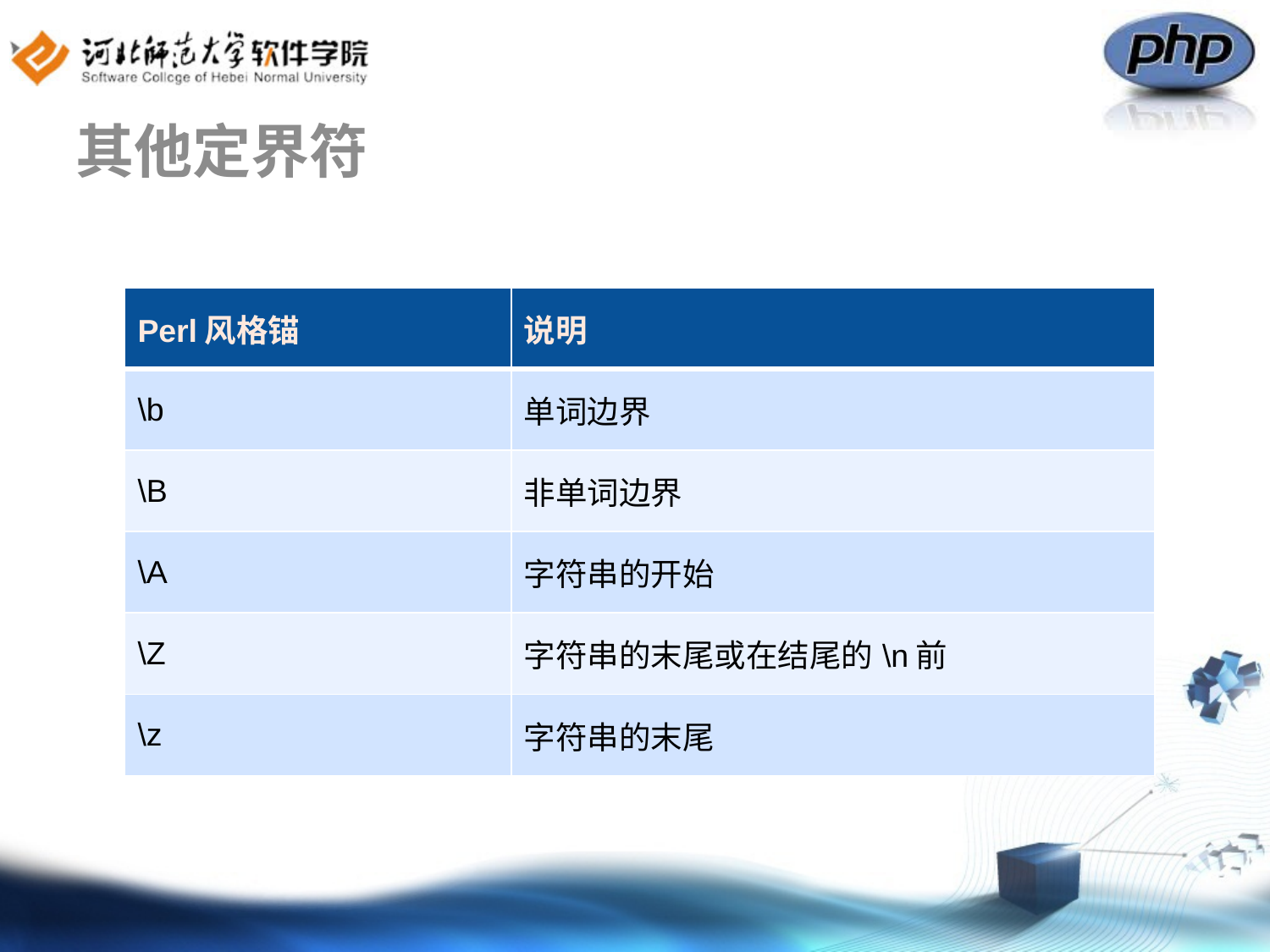

# 其他定界符
| Perl风格锚 | 说明 |
| --- | --- |
| \b | 单词边界 |
| \B | 非单词边界 |
| \A | 字符串的开始 |
| \Z | 字符串的末尾或在结尾的\n前 |
| \z | 字符串的末尾 |